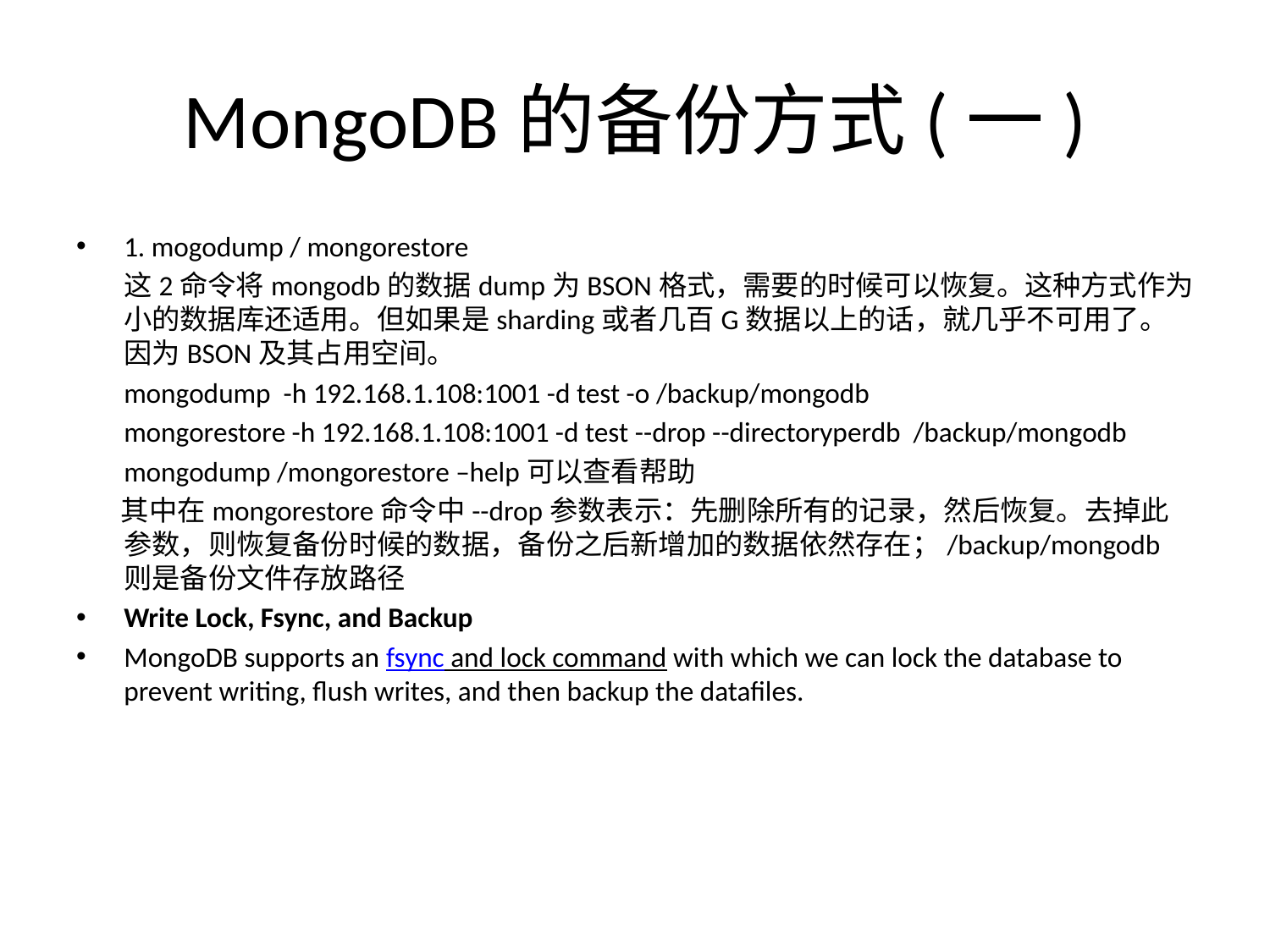

# MongoDB的备份方式(一)
1. mogodump / mongorestore
     	这2命令将mongodb的数据dump为BSON格式，需要的时候可以恢复。这种方式作为小的数据库还适用。但如果是sharding或者几百G数据以上的话，就几乎不可用了。因为BSON及其占用空间。
     	mongodump  -h 192.168.1.108:1001 -d test -o /backup/mongodb
     	mongorestore -h 192.168.1.108:1001 -d test --drop --directoryperdb  /backup/mongodb
	mongodump /mongorestore –help可以查看帮助
      其中在mongorestore命令中--drop参数表示：先删除所有的记录，然后恢复。去掉此参数，则恢复备份时候的数据，备份之后新增加的数据依然存在；/backup/mongodb则是备份文件存放路径
Write Lock, Fsync, and Backup
MongoDB supports an fsync and lock command with which we can lock the database to prevent writing, flush writes, and then backup the datafiles.